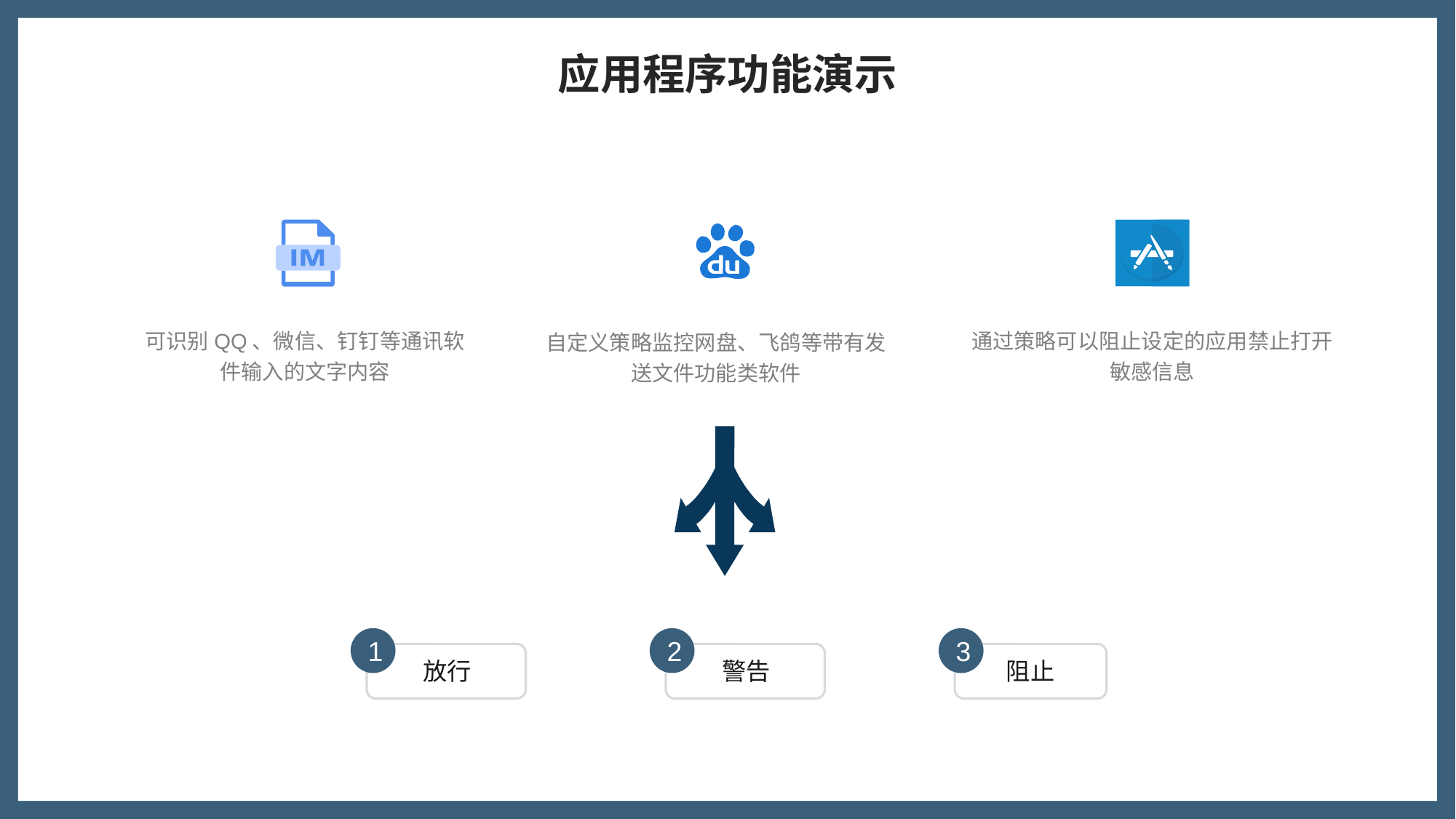

应用程序功能演示

可识别QQ、微信、钉钉等通讯软件输入的文字内容

通过策略可以阻止设定的应用禁止打开敏感信息

自定义策略监控网盘、飞鸽等带有发送文件功能类软件

1

放行
2

警告
3

阻止